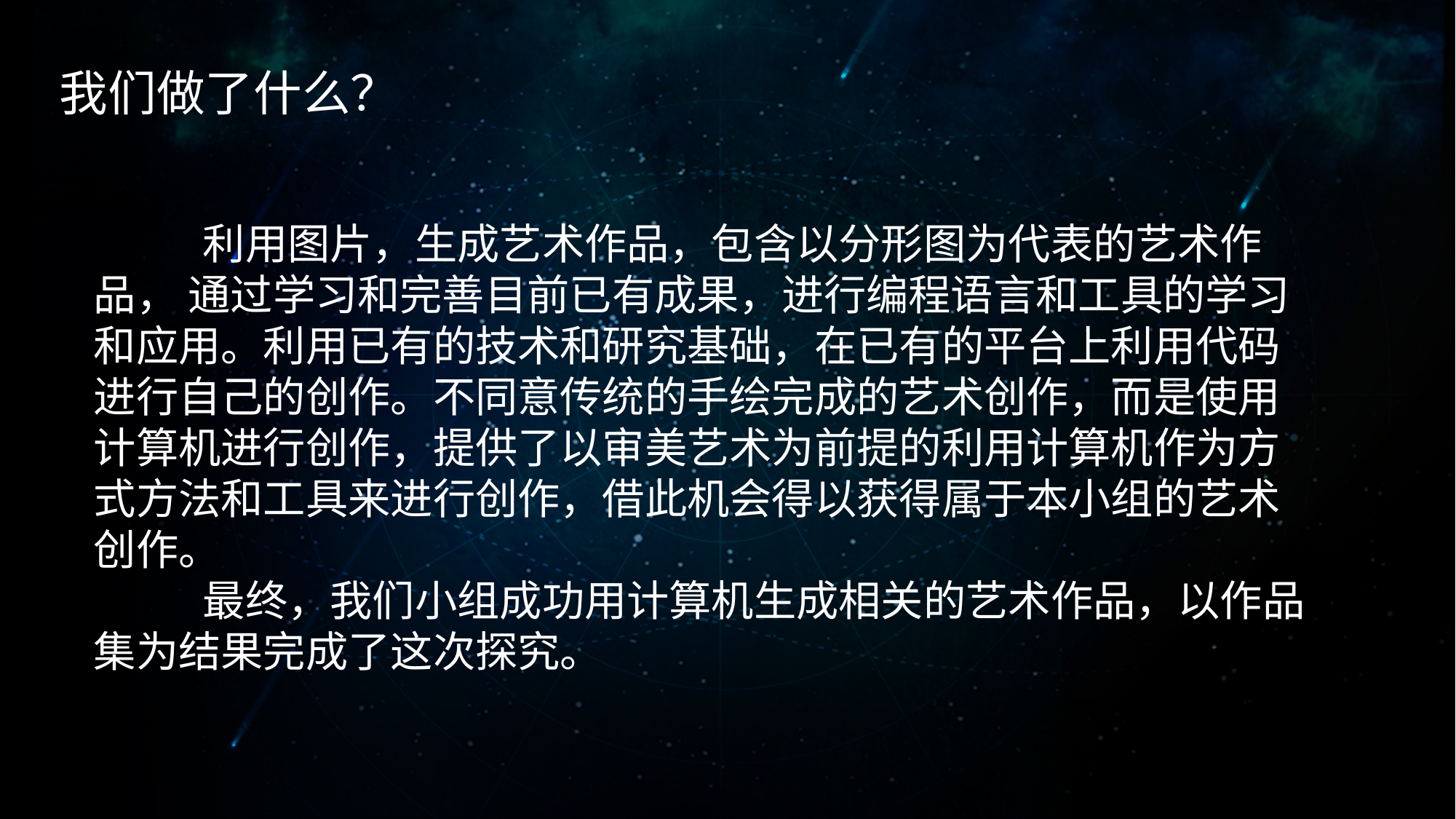

我们做了什么？
	利用图片，生成艺术作品，包含以分形图为代表的艺术作品， 通过学习和完善目前已有成果，进行编程语言和工具的学习和应用。利用已有的技术和研究基础，在已有的平台上利用代码进行自己的创作。不同意传统的手绘完成的艺术创作，而是使用计算机进行创作，提供了以审美艺术为前提的利用计算机作为方式方法和工具来进行创作，借此机会得以获得属于本小组的艺术创作。
	最终，我们小组成功用计算机生成相关的艺术作品，以作品集为结果完成了这次探究。